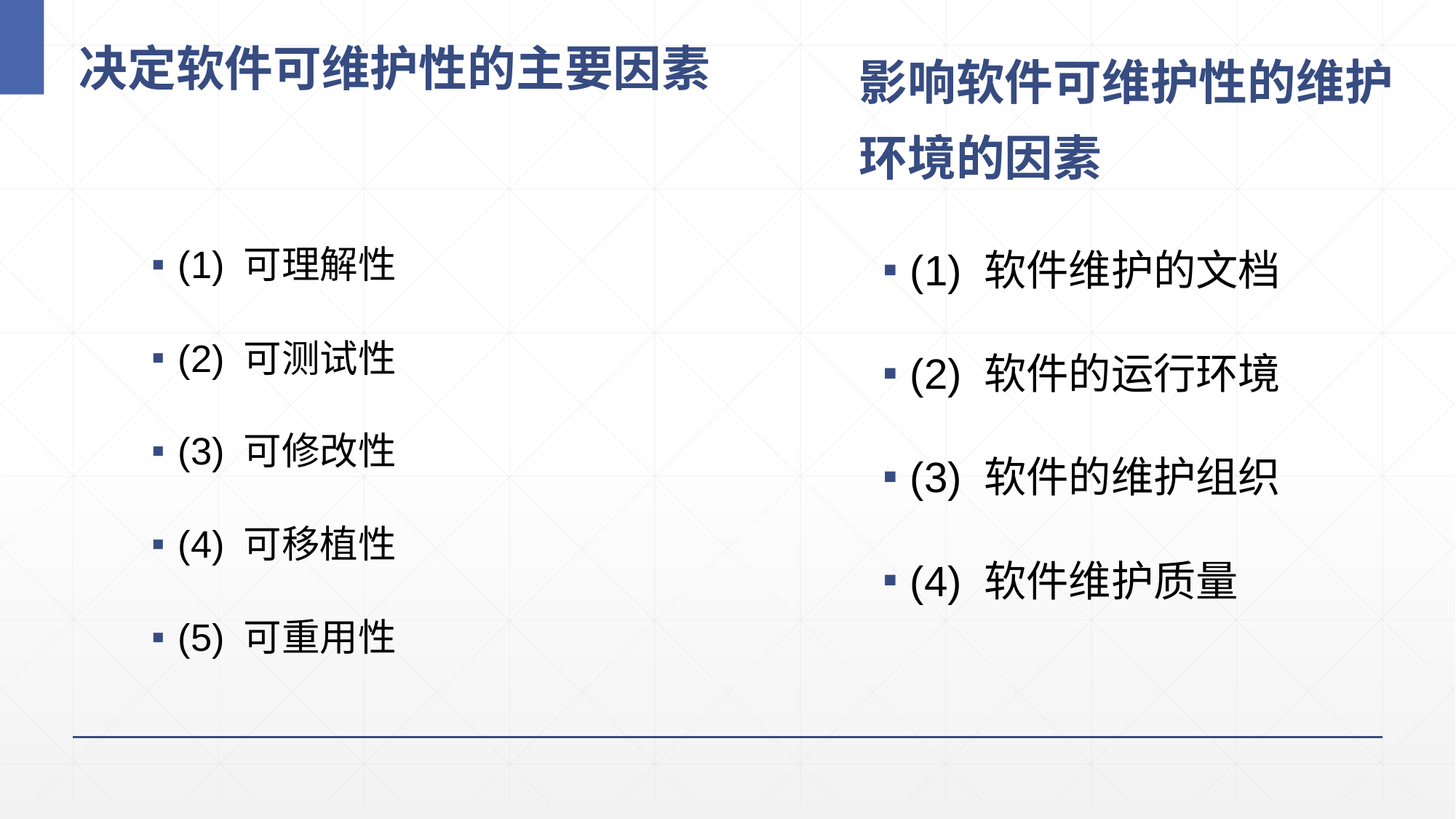

# 决定软件可维护性的主要因素
影响软件可维护性的维护环境的因素
(1) 可理解性
(2) 可测试性
(3) 可修改性
(4) 可移植性
(5) 可重用性
(1) 软件维护的文档
(2) 软件的运行环境
(3) 软件的维护组织
(4) 软件维护质量